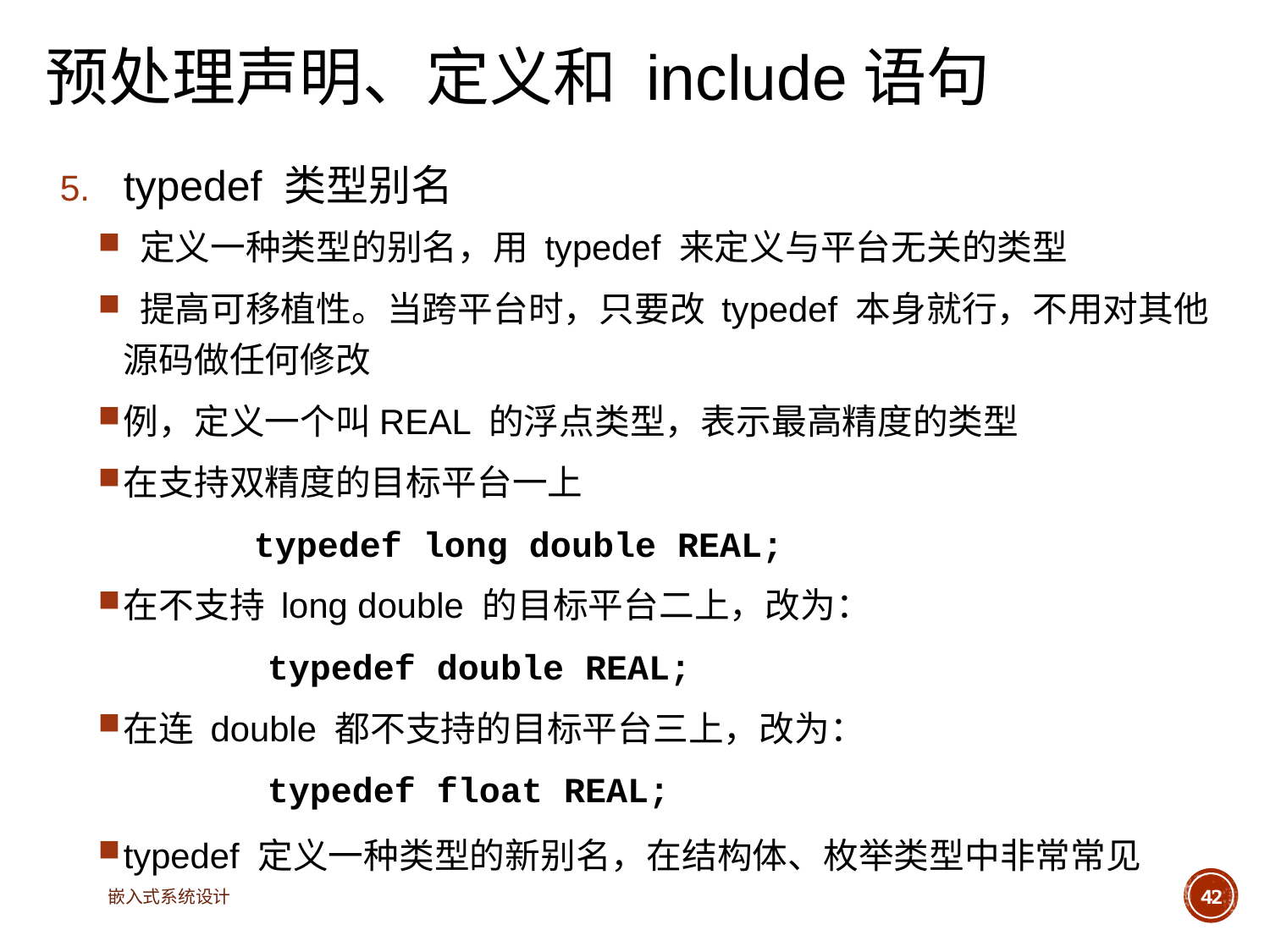

# 预处理声明、定义和 include语句
typedef 类型别名
 定义一种类型的别名，用 typedef 来定义与平台无关的类型
 提高可移植性。当跨平台时，只要改 typedef 本身就行，不用对其他源码做任何修改
例，定义一个叫REAL 的浮点类型，表示最高精度的类型
在支持双精度的目标平台一上
                typedef long double REAL;
在不支持 long double 的目标平台二上，改为：
        typedef double REAL;
在连 double 都不支持的目标平台三上，改为：
        typedef float REAL;
typedef 定义一种类型的新别名，在结构体、枚举类型中非常常见

嵌入式系统设计
42